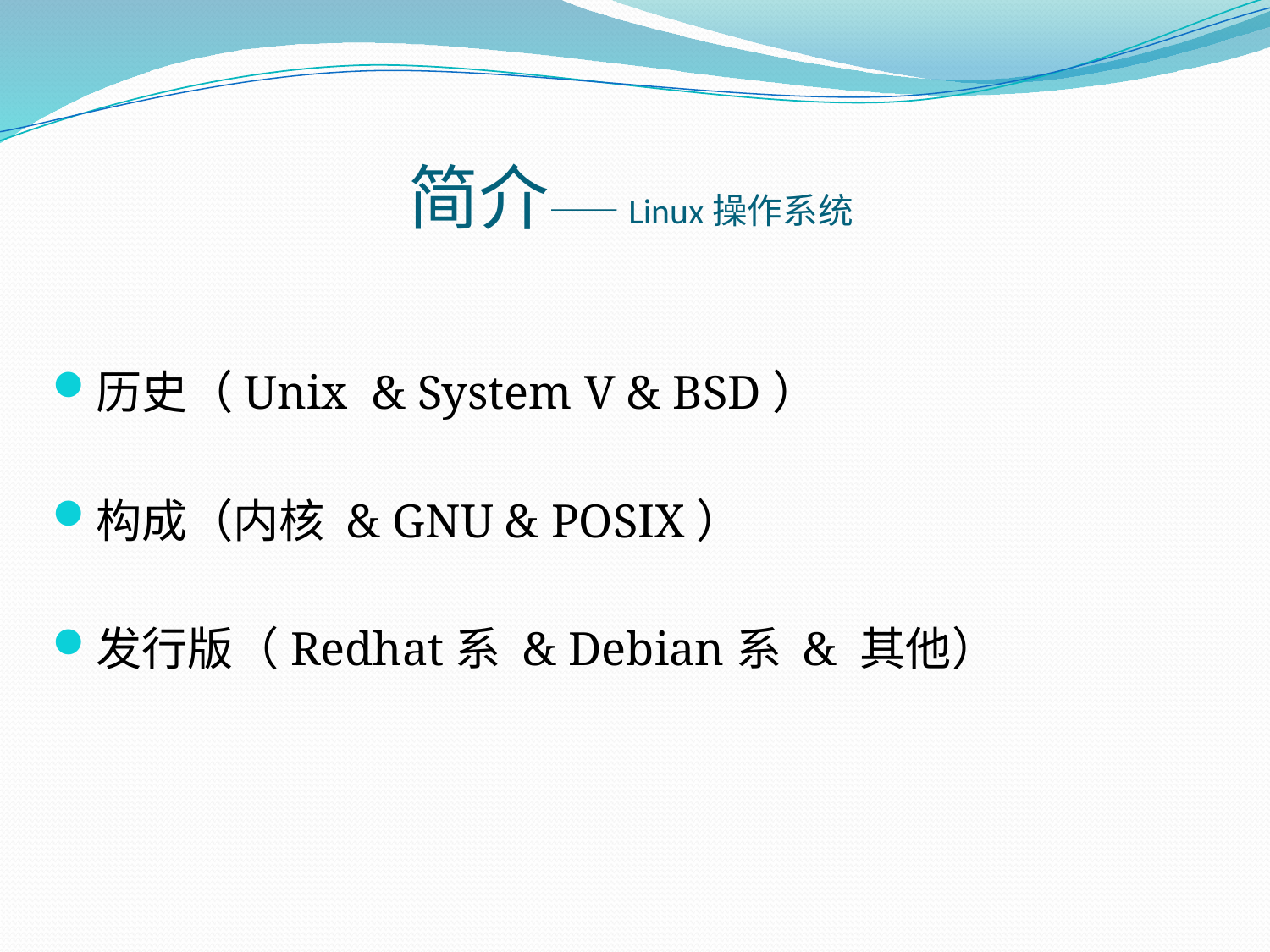

# 简介——Linux操作系统
历史（Unix  & System V & BSD）

构成（内核 & GNU & POSIX）

发行版（Redhat系 & Debian系 & 其他）